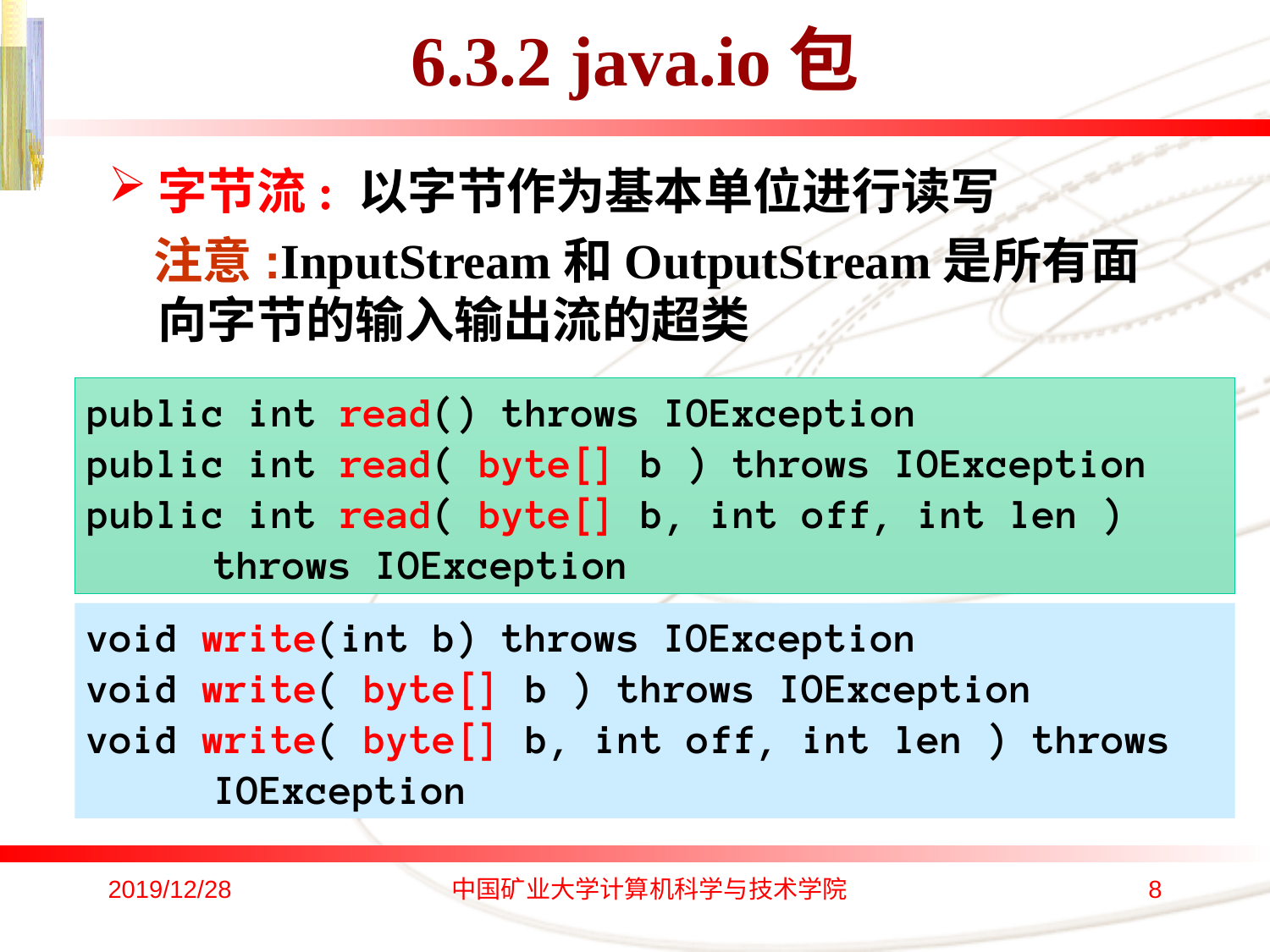

# 6.3.2 java.io包
字节流: 以字节作为基本单位进行读写
   注意:InputStream和OutputStream是所有面向字节的输入输出流的超类
public int read() throws IOException
public int read( byte[] b ) throws IOException
public int read( byte[] b, int off, int len ) 	throws IOException
void write(int b) throws IOException
void write( byte[] b ) throws IOException
void write( byte[] b, int off, int len ) throws 	IOException
2019/12/28
中国矿业大学计算机科学与技术学院
8